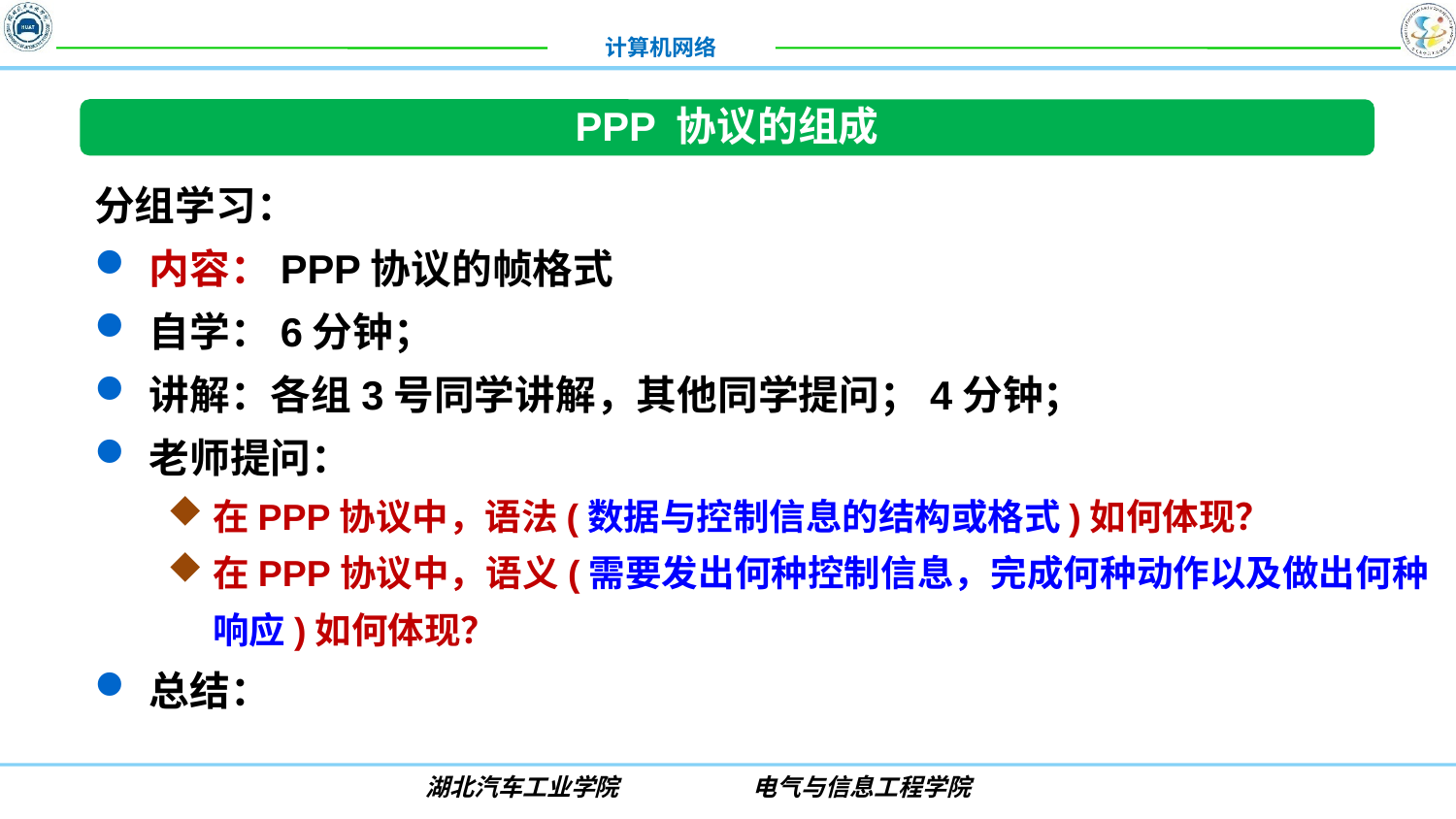

PPP 协议的组成

分组学习：
内容：PPP协议的帧格式
自学：6分钟；
讲解：各组3号同学讲解，其他同学提问；4分钟；
老师提问：
在PPP协议中，语法(数据与控制信息的结构或格式)如何体现？
在PPP协议中，语义(需要发出何种控制信息，完成何种动作以及做出何种响应)如何体现？
总结：